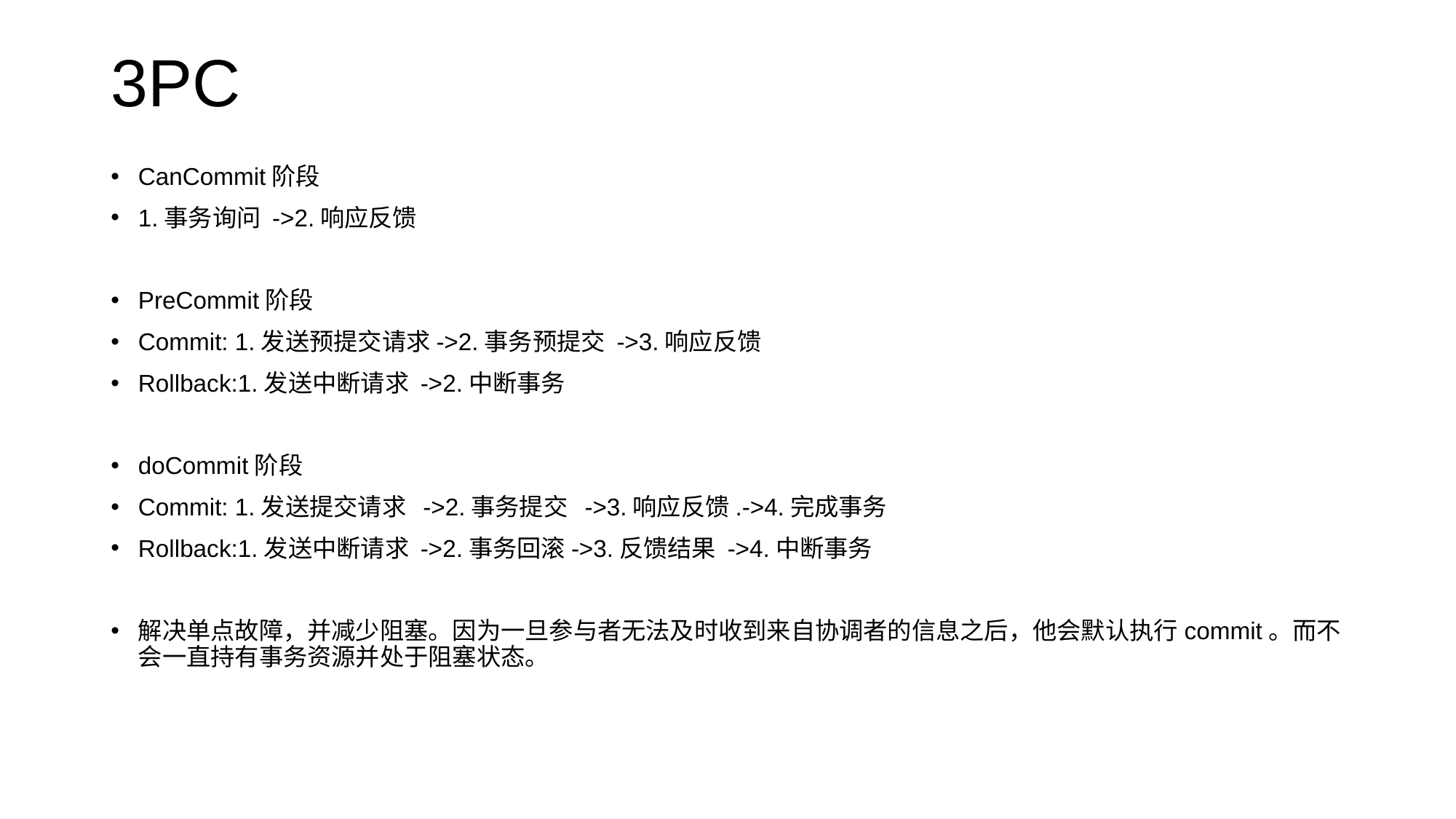

# 3PC
CanCommit阶段
1.事务询问 ->2.响应反馈

PreCommit阶段
Commit: 1.发送预提交请求->2.事务预提交 ->3.响应反馈
Rollback:1.发送中断请求 ->2.中断事务

doCommit阶段
Commit: 1.发送提交请求  ->2.事务提交  ->3.响应反馈.->4.完成事务
Rollback:1.发送中断请求 ->2.事务回滚->3.反馈结果 ->4.中断事务

解决单点故障，并减少阻塞。因为一旦参与者无法及时收到来自协调者的信息之后，他会默认执行commit。而不会一直持有事务资源并处于阻塞状态。